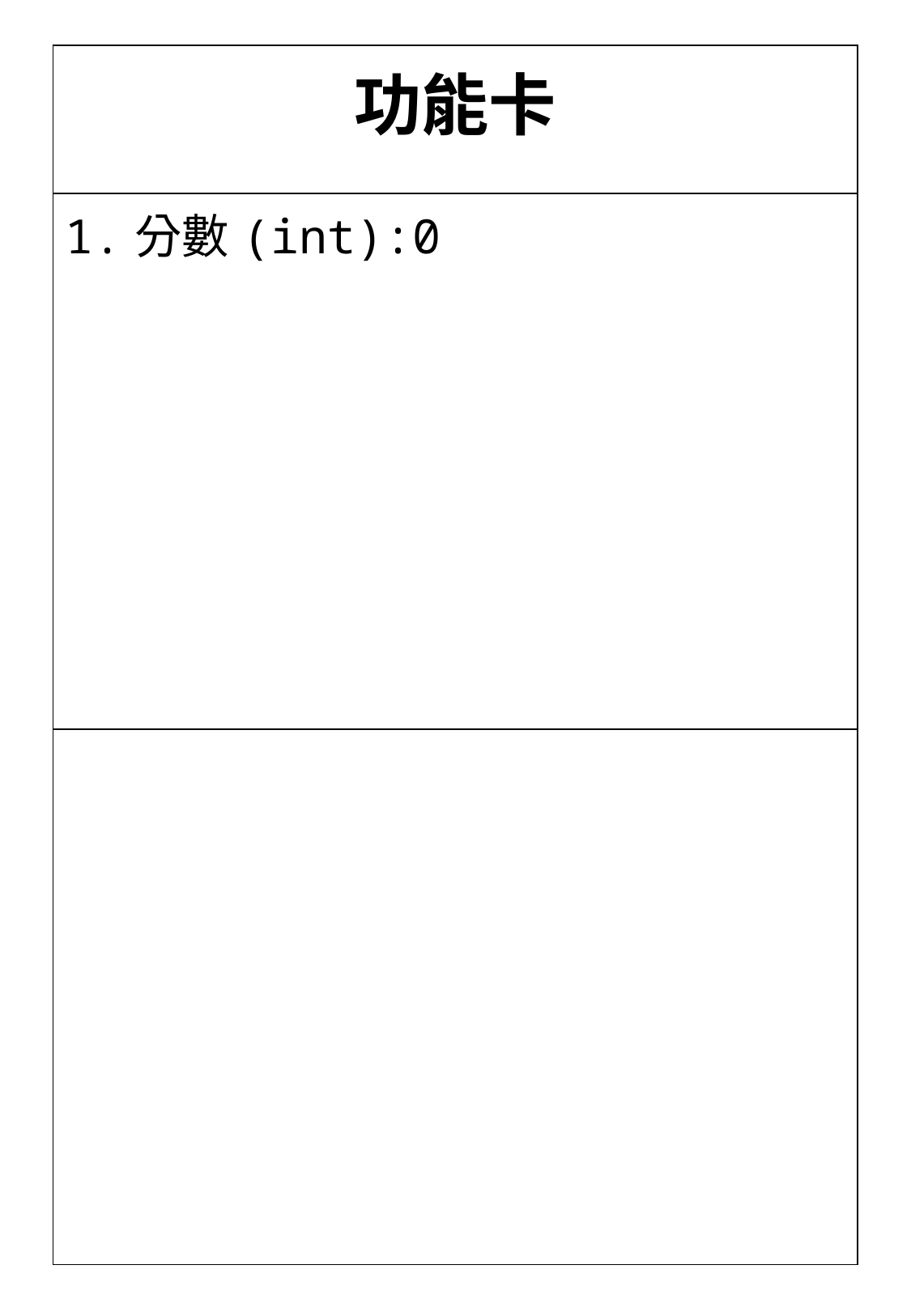

| 功能卡 |
| --- |
| 1.分數(int):0 |
|  |